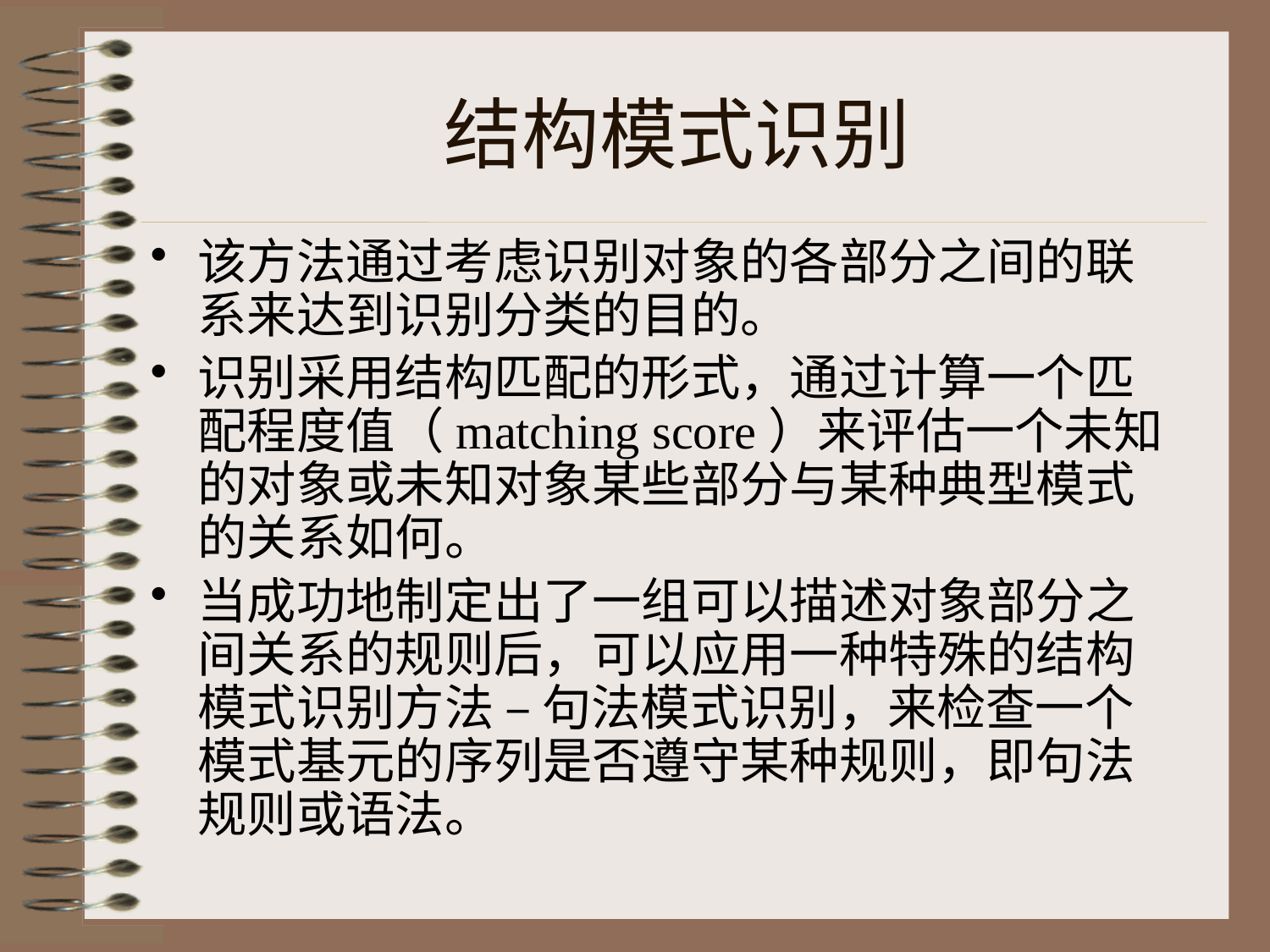

# 结构模式识别
该方法通过考虑识别对象的各部分之间的联系来达到识别分类的目的。
识别采用结构匹配的形式，通过计算一个匹配程度值（matching score）来评估一个未知的对象或未知对象某些部分与某种典型模式的关系如何。
当成功地制定出了一组可以描述对象部分之间关系的规则后，可以应用一种特殊的结构模式识别方法 – 句法模式识别，来检查一个模式基元的序列是否遵守某种规则，即句法规则或语法。